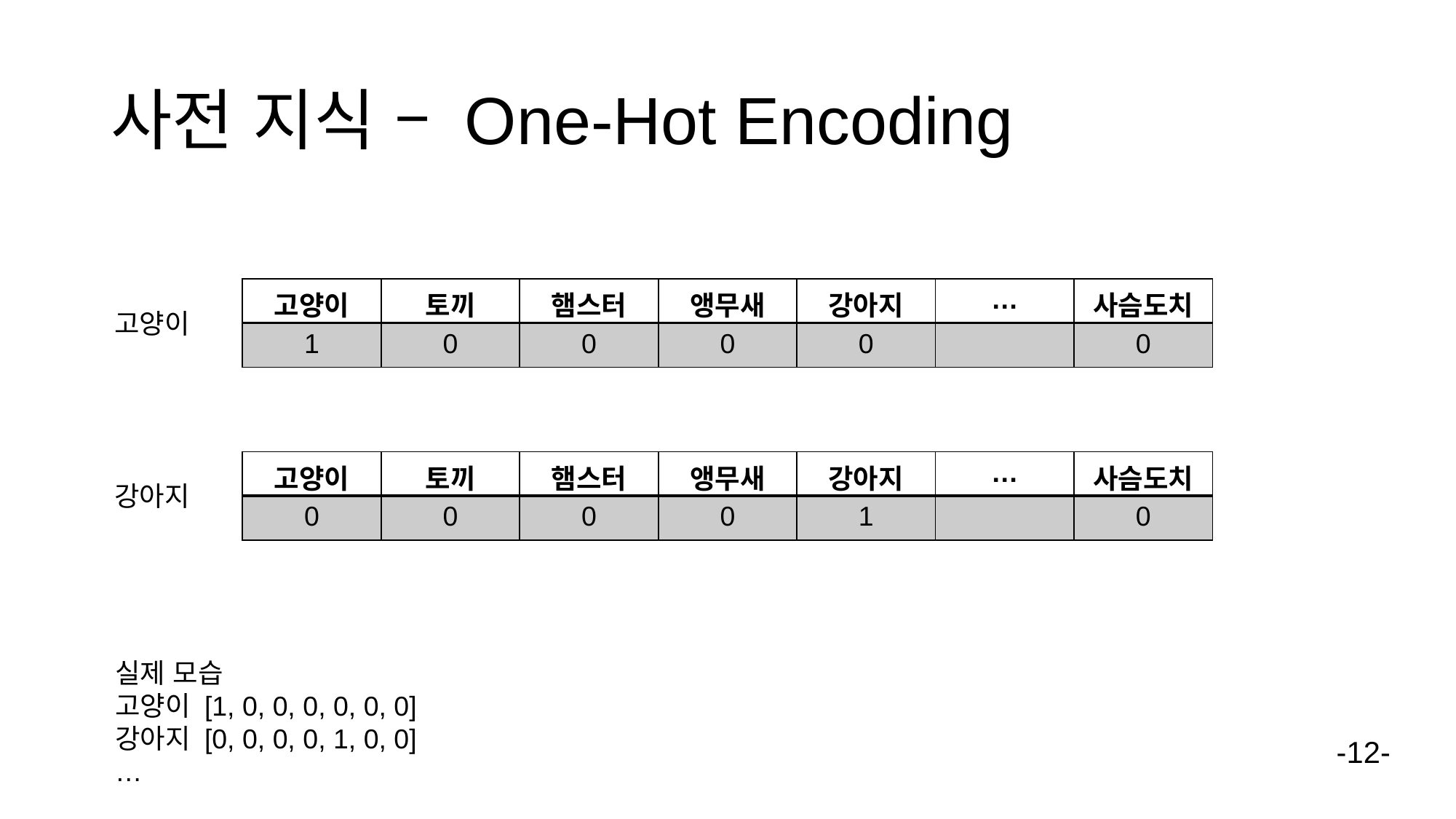

# 사전 지식 – One-Hot Encoding
| 고양이 | 토끼 | 햄스터 | 앵무새 | 강아지 | … | 사슴도치 |
| --- | --- | --- | --- | --- | --- | --- |
| 1 | 0 | 0 | 0 | 0 |  | 0 |
고양이
| 고양이 | 토끼 | 햄스터 | 앵무새 | 강아지 | … | 사슴도치 |
| --- | --- | --- | --- | --- | --- | --- |
| 0 | 0 | 0 | 0 | 1 |  | 0 |
강아지
실제 모습
고양이 [1, 0, 0, 0, 0, 0, 0]
강아지 [0, 0, 0, 0, 1, 0, 0]
…
-12-